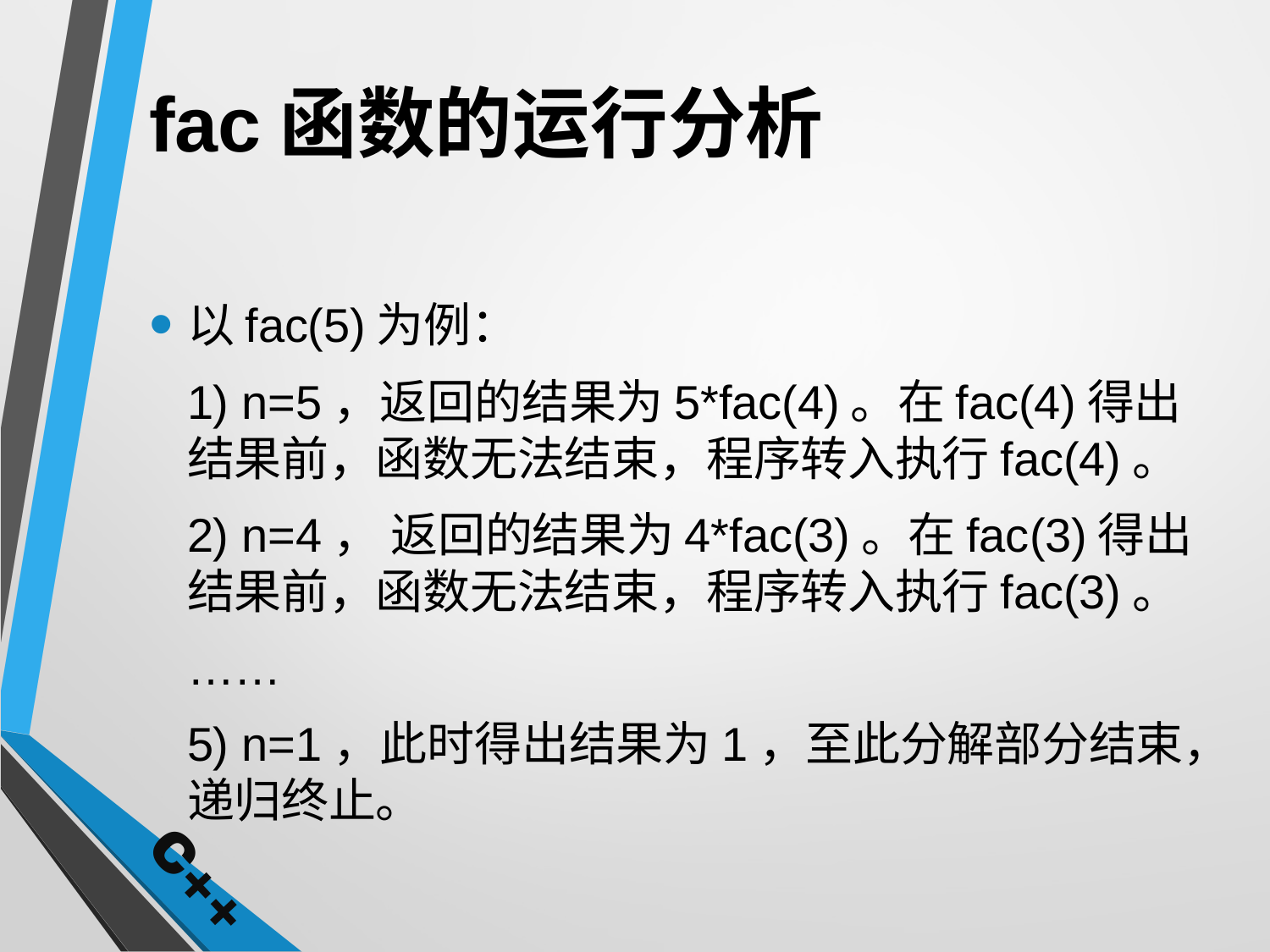

# fac函数的运行分析
以fac(5)为例：
	1) n=5，返回的结果为5*fac(4)。在fac(4)得出结果前，函数无法结束，程序转入执行fac(4)。
	2) n=4， 返回的结果为4*fac(3)。在fac(3)得出结果前，函数无法结束，程序转入执行fac(3)。
	……
	5) n=1，此时得出结果为1，至此分解部分结束，递归终止。